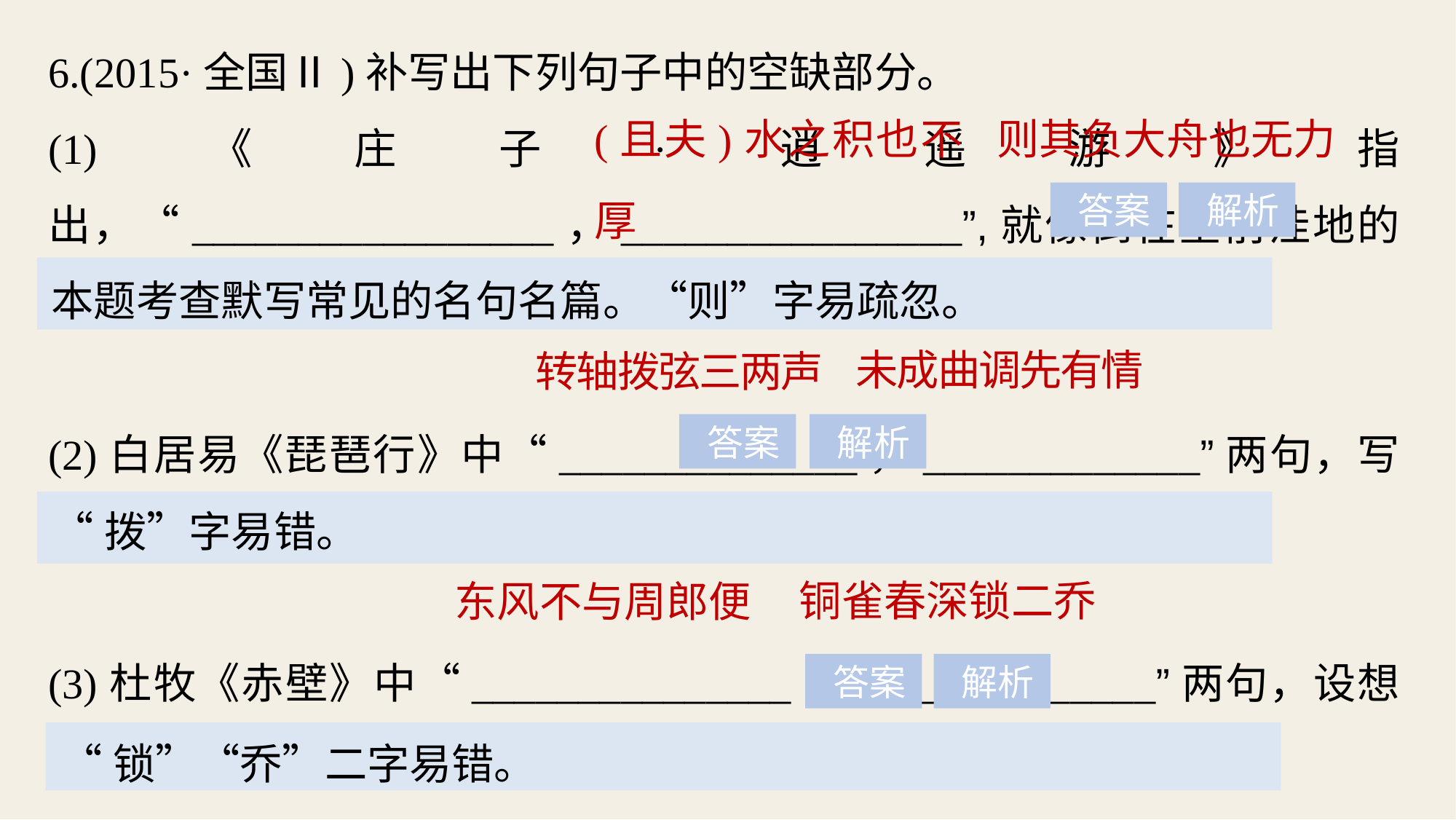

6.(2015·全国Ⅱ)补写出下列句子中的空缺部分。
(1)《庄子·逍遥游》指出，“_________________，________________”,就像倒在堂前洼地的一杯水，无法浮起一个杯子一样。

(2)白居易《琵琶行》中“______________，_____________”两句，写的是演奏正式开始之前的准备过程。

(3)杜牧《赤壁》中“_______________，______________”两句，设想了赤壁之战双方胜败易位后将导致的结局。
(且夫)水之积也不厚
则其负大舟也无力
 答案
 解析
本题考查默写常见的名句名篇。“则”字易疏忽。

未成曲调先有情
转轴拨弦三两声
 答案
 解析
“拨”字易错。

铜雀春深锁二乔
东风不与周郎便
 答案
 解析
“锁”“乔”二字易错。